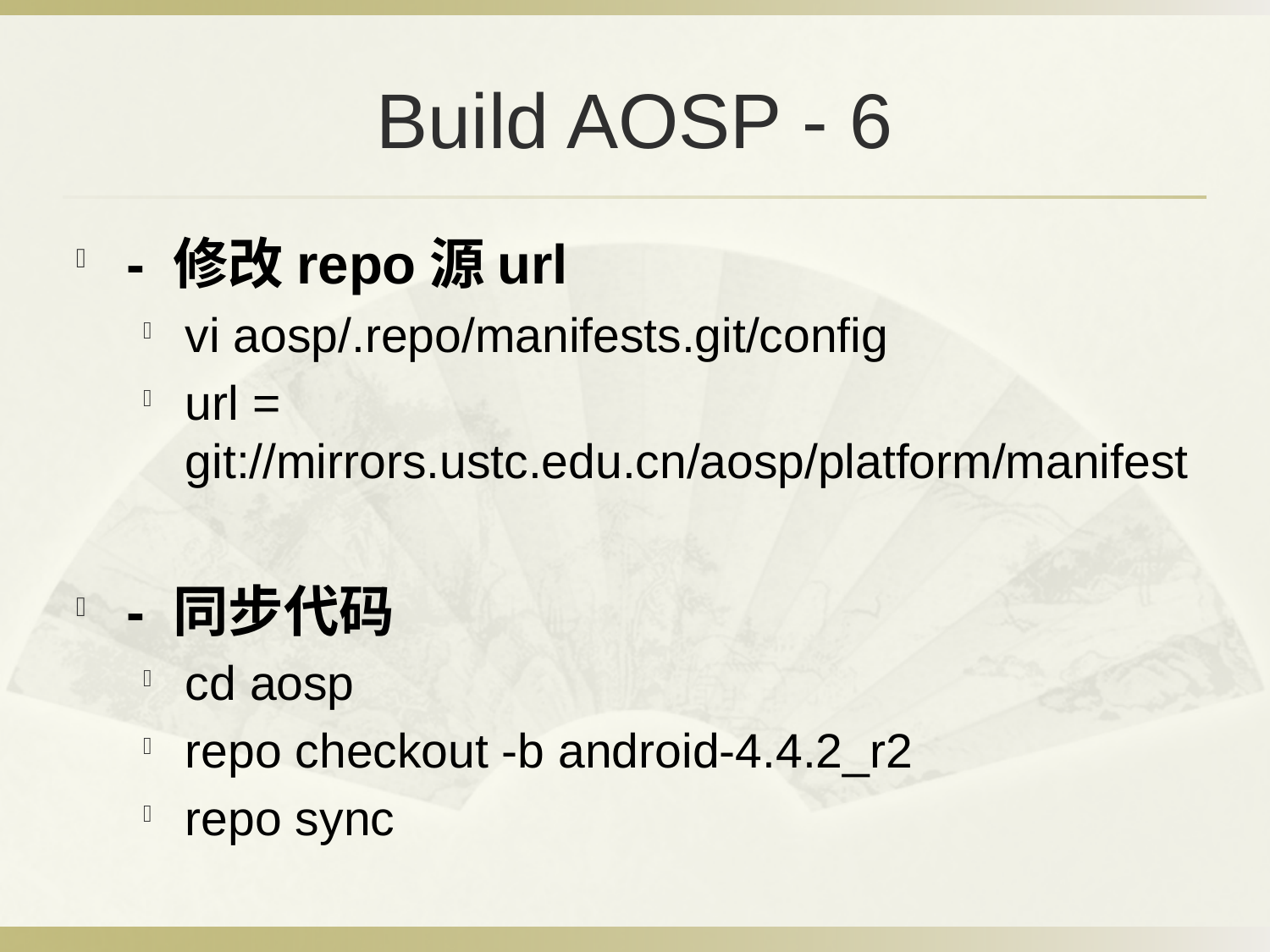

# Build AOSP - 6
- 修改repo源url
vi aosp/.repo/manifests.git/config
url = git://mirrors.ustc.edu.cn/aosp/platform/manifest

- 同步代码
cd aosp
repo checkout -b android-4.4.2_r2
repo sync